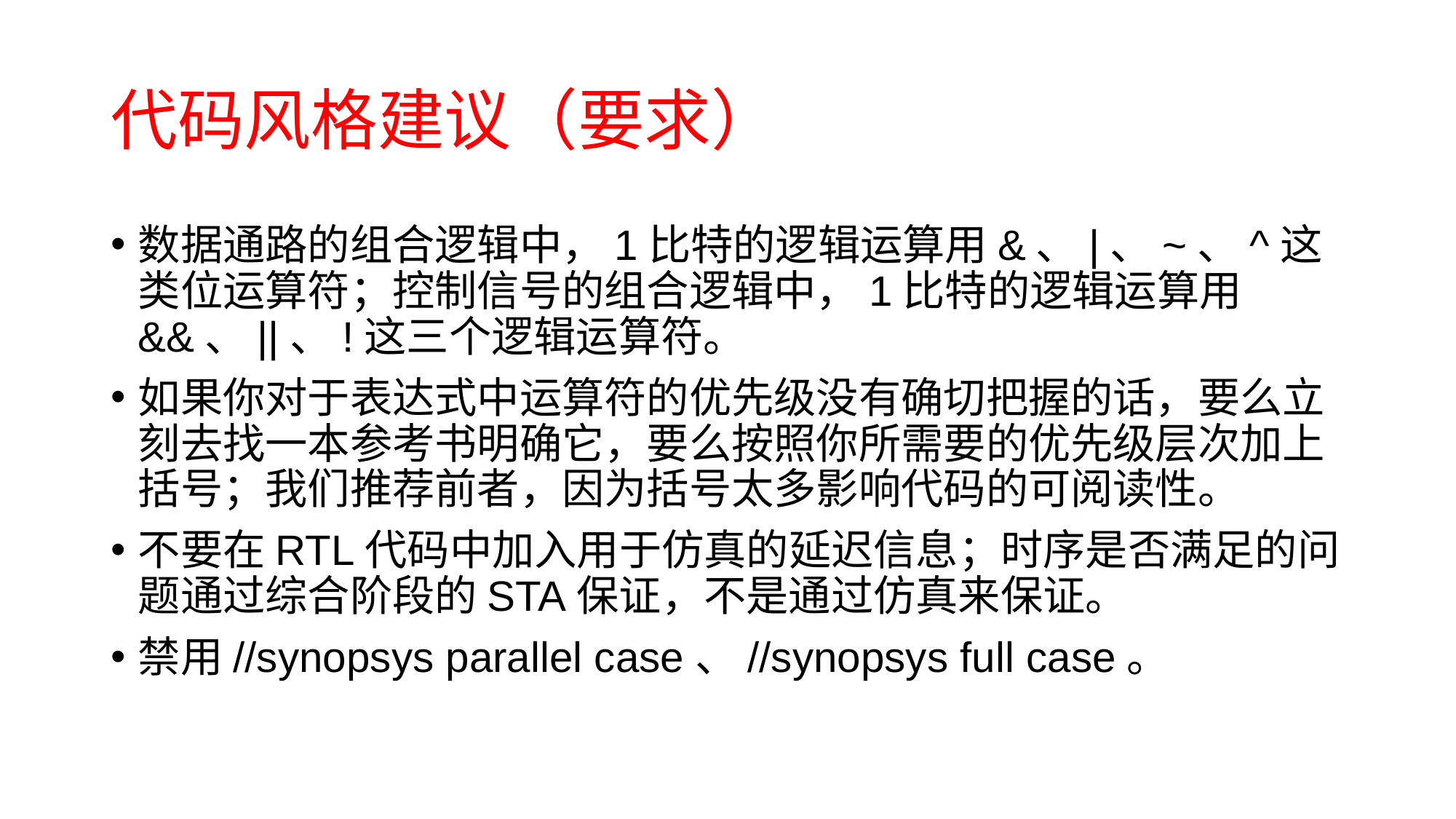

# 代码风格建议（要求）
数据通路的组合逻辑中，1比特的逻辑运算用&、|、~、^这类位运算符；控制信号的组合逻辑中，1比特的逻辑运算用&&、||、!这三个逻辑运算符。
如果你对于表达式中运算符的优先级没有确切把握的话，要么立刻去找一本参考书明确它，要么按照你所需要的优先级层次加上括号；我们推荐前者，因为括号太多影响代码的可阅读性。
不要在RTL代码中加入用于仿真的延迟信息；时序是否满足的问题通过综合阶段的STA保证，不是通过仿真来保证。
禁用//synopsys parallel case、//synopsys full case。